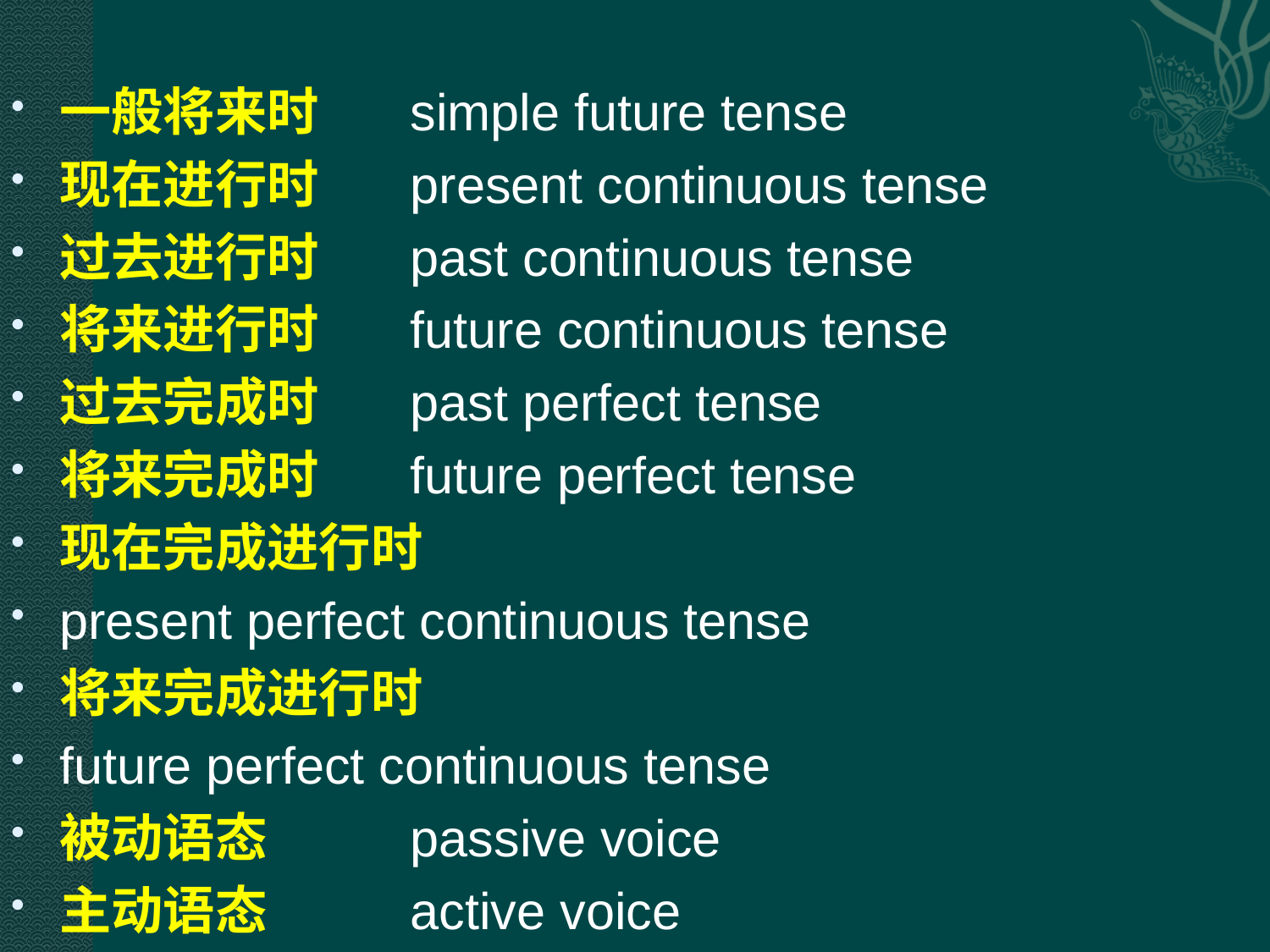

一般将来时   	simple future tense
现在进行时   	present continuous tense
过去进行时   	past continuous tense
将来进行时   	future continuous tense
过去完成时   	past perfect tense
将来完成时   	future perfect tense
现在完成进行时
present perfect continuous tense
将来完成进行时
future perfect continuous tense
被动语态   	passive voice
主动语态   	active voice